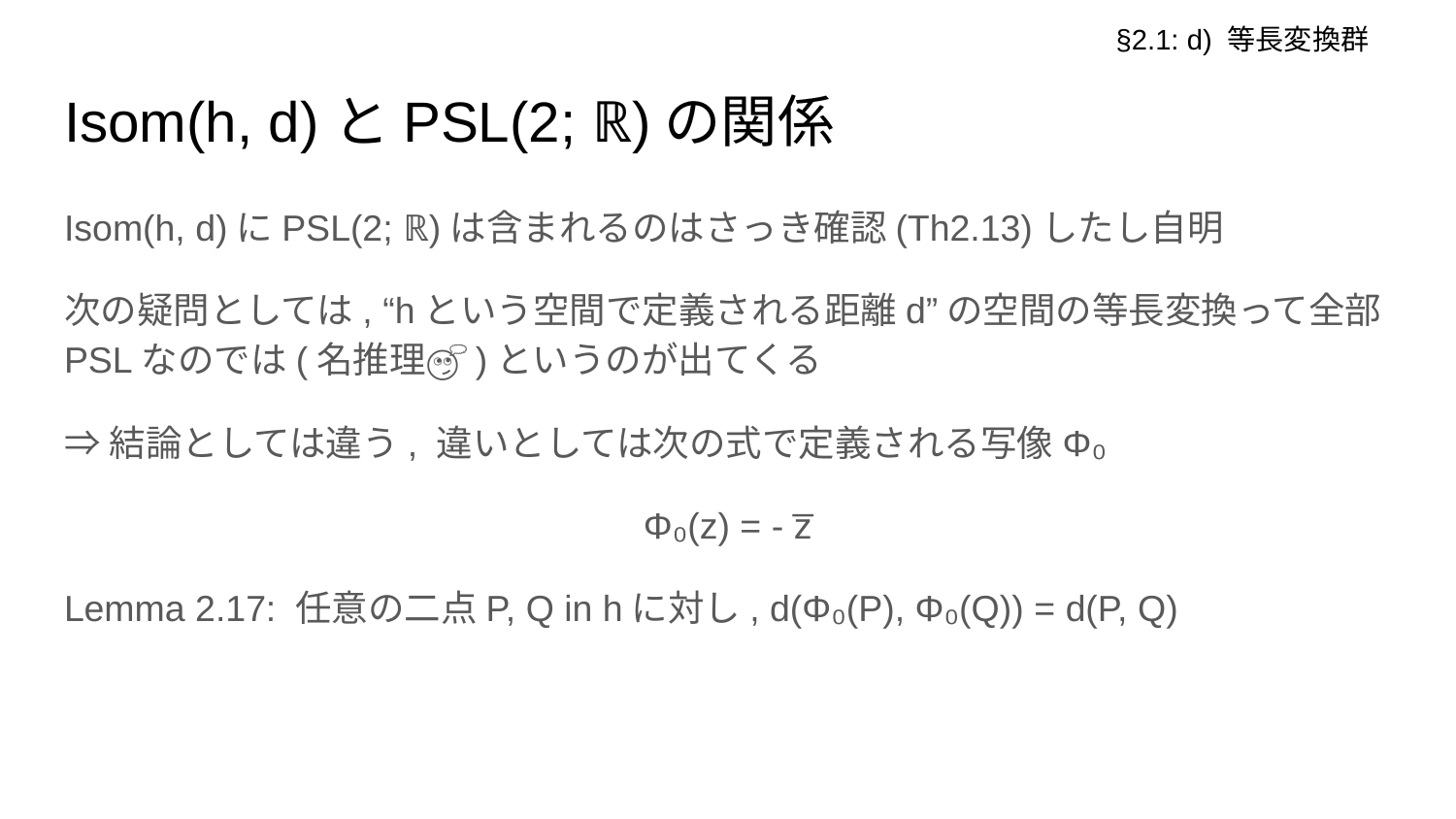

§2.1: d) 等長変換群

# Isom(h, d)とPSL(2; ℝ)の関係
Isom(h, d)にPSL(2; ℝ)は含まれるのはさっき確認(Th2.13)したし自明
次の疑問としては, “hという空間で定義される距離d”の空間の等長変換って全部PSLなのでは(名推理🤔)というのが出てくる
⇒結論としては違う, 違いとしては次の式で定義される写像Φ₀
Φ₀(z) = - z̅
Lemma 2.17: 任意の二点P, Q in hに対し, d(Φ₀(P), Φ₀(Q)) = d(P, Q)